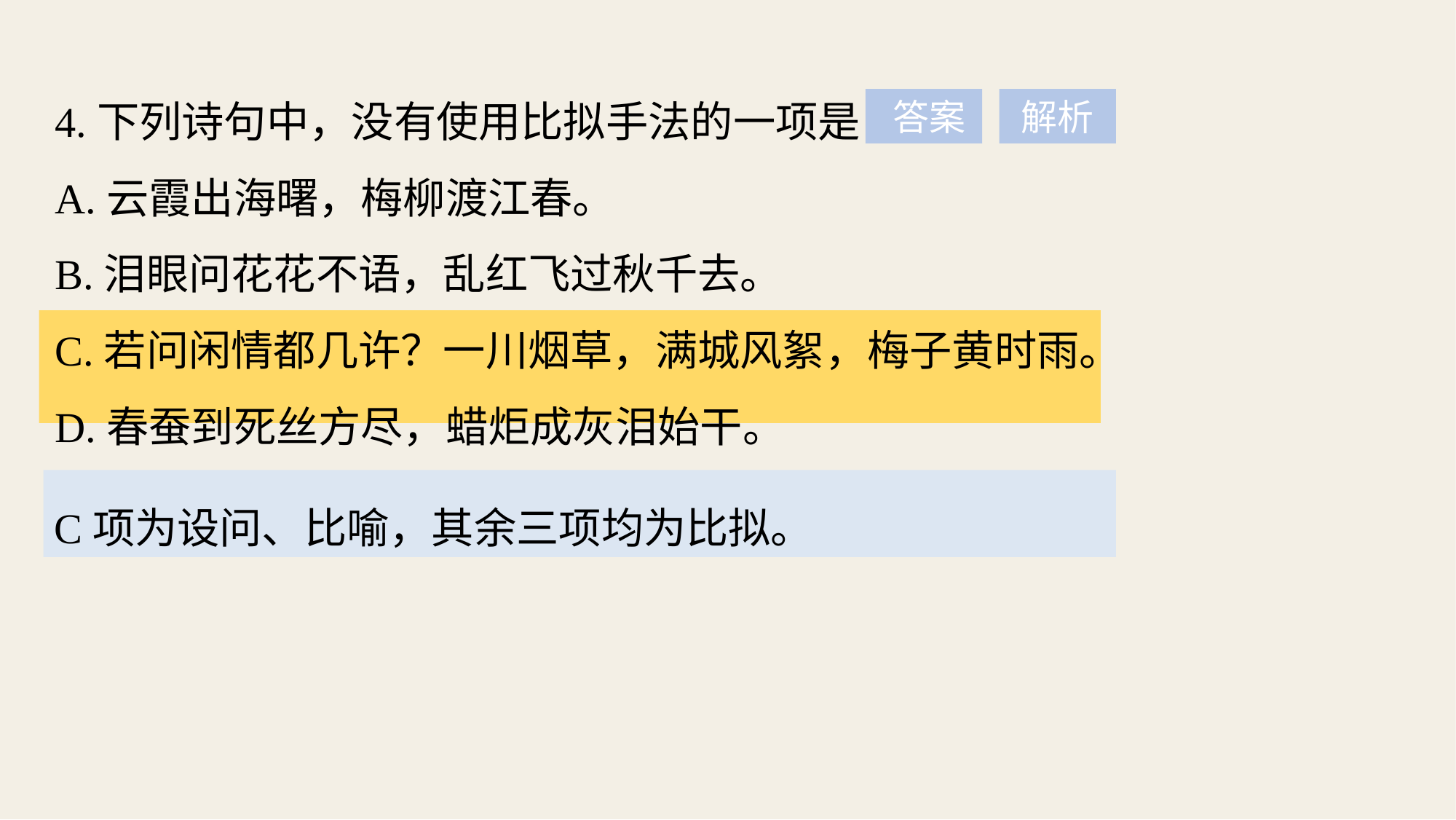

4.下列诗句中，没有使用比拟手法的一项是
A.云霞出海曙，梅柳渡江春。
B.泪眼问花花不语，乱红飞过秋千去。
C.若问闲情都几许？一川烟草，满城风絮，梅子黄时雨。
D.春蚕到死丝方尽，蜡炬成灰泪始干。
 答案
解析

C项为设问、比喻，其余三项均为比拟。